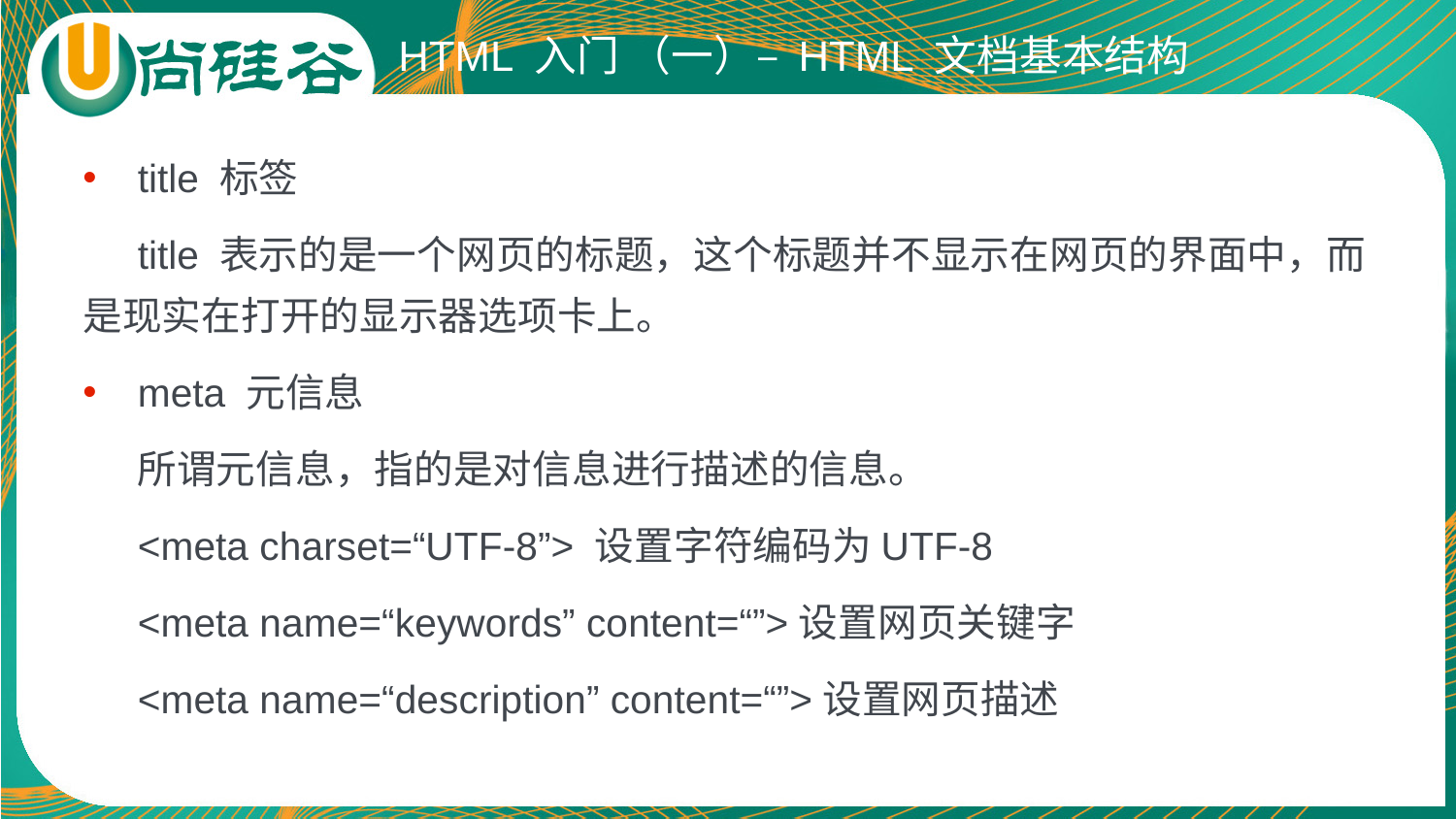

# HTML 入门 （一）– HTML 文档基本结构
title 标签
     title 表示的是一个网页的标题，这个标题并不显示在网页的界面中，而是现实在打开的显示器选项卡上。
meta 元信息
     所谓元信息，指的是对信息进行描述的信息。
     <meta charset=“UTF-8”> 设置字符编码为UTF-8
     <meta name=“keywords” content=“”>设置网页关键字
     <meta name=“description” content=“”>设置网页描述